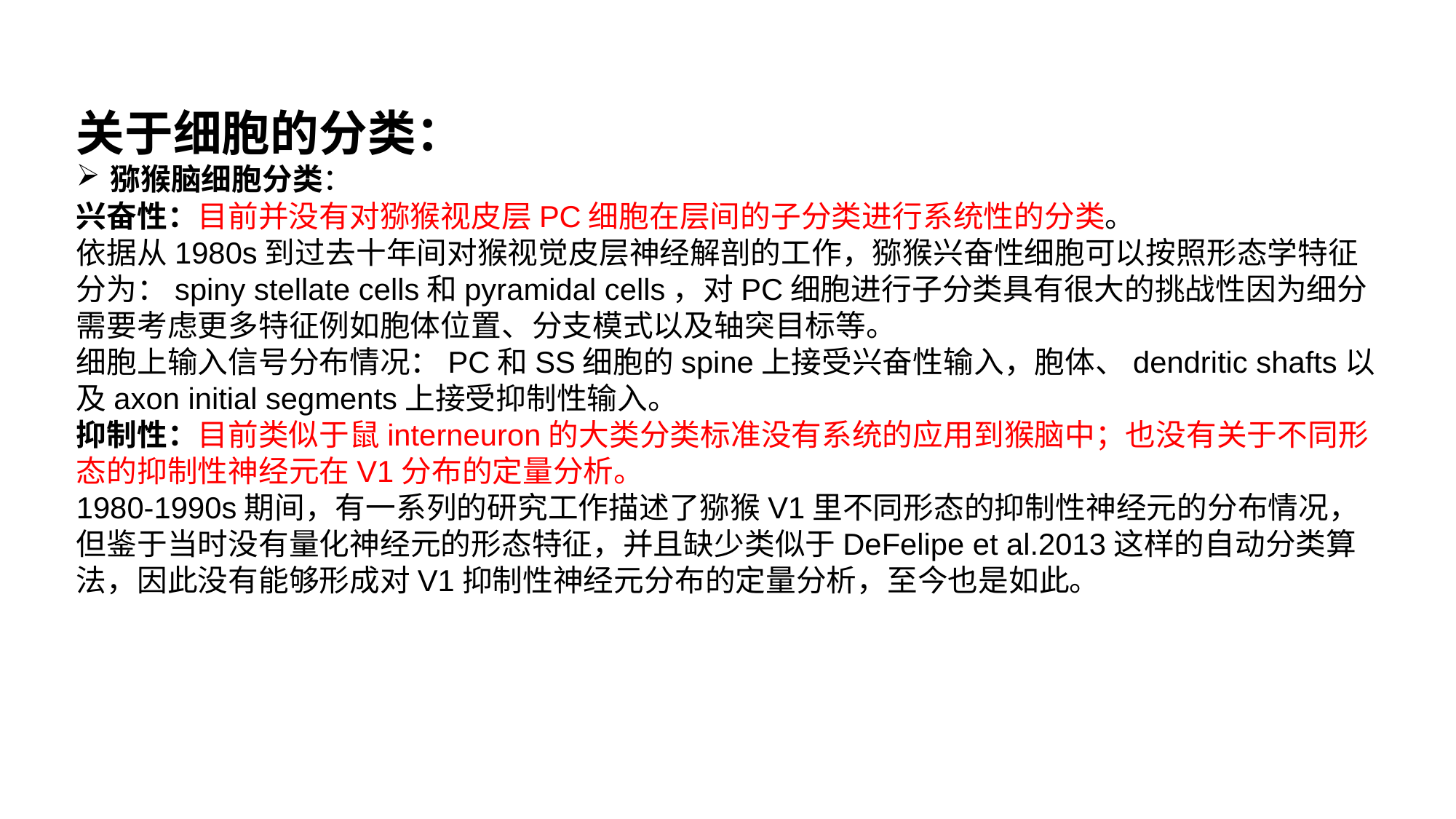

关于细胞的分类：
猕猴脑细胞分类：
兴奋性：目前并没有对猕猴视皮层PC细胞在层间的子分类进行系统性的分类。
依据从1980s到过去十年间对猴视觉皮层神经解剖的工作，猕猴兴奋性细胞可以按照形态学特征分为：spiny stellate cells和pyramidal cells，对PC细胞进行子分类具有很大的挑战性因为细分需要考虑更多特征例如胞体位置、分支模式以及轴突目标等。
细胞上输入信号分布情况：PC和SS细胞的spine上接受兴奋性输入，胞体、dendritic shafts以及axon initial segments上接受抑制性输入。
抑制性：目前类似于鼠interneuron的大类分类标准没有系统的应用到猴脑中；也没有关于不同形态的抑制性神经元在V1分布的定量分析。
1980-1990s期间，有一系列的研究工作描述了猕猴V1里不同形态的抑制性神经元的分布情况，但鉴于当时没有量化神经元的形态特征，并且缺少类似于DeFelipe et al.2013这样的自动分类算法，因此没有能够形成对V1抑制性神经元分布的定量分析，至今也是如此。